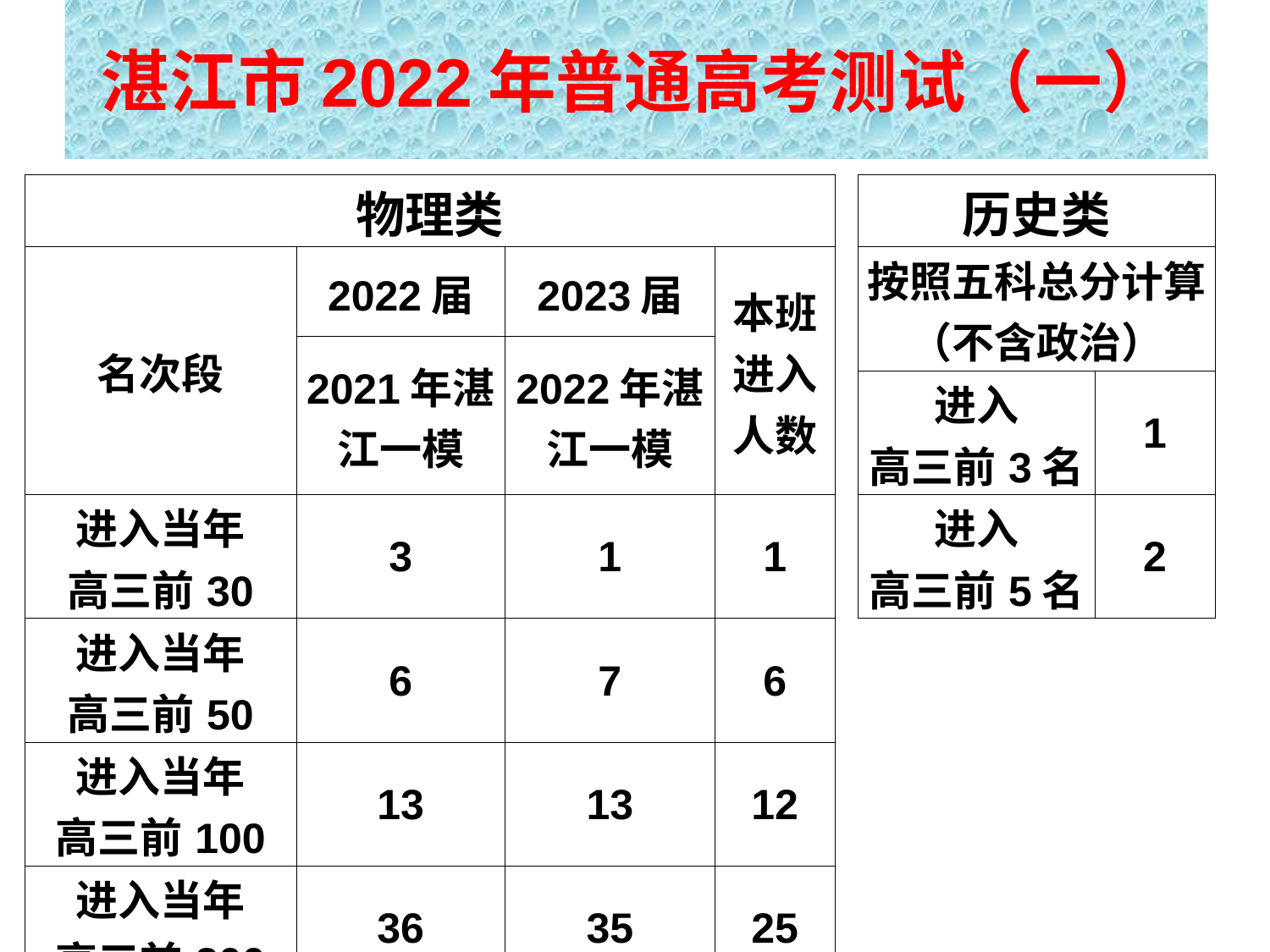

# 湛江市2022年普通高考测试（一）
| 物理类 |  |  |  |  | 历史类 |  |
| --- | --- | --- | --- | --- | --- | --- |
| 名次段 | 2022届 | 2023届 | 本班进入人数 |  | 按照五科总分计算（不含政治） |  |
|  | 2021年湛江一模 | 2022年湛江一模 |  |  |  |  |
|  |  |  |  |  | 进入 高三前3名 | 1 |
| 进入当年 高三前30 | 3 | 1 | 1 |  | 进入 高三前5名 | 2 |
| 进入当年 高三前50 | 6 | 7 | 6 |  |  |  |
| 进入当年 高三前100 | 13 | 13 | 12 |  |  |  |
| 进入当年 高三前200 | 36 | 35 | 25 |  |  |  |